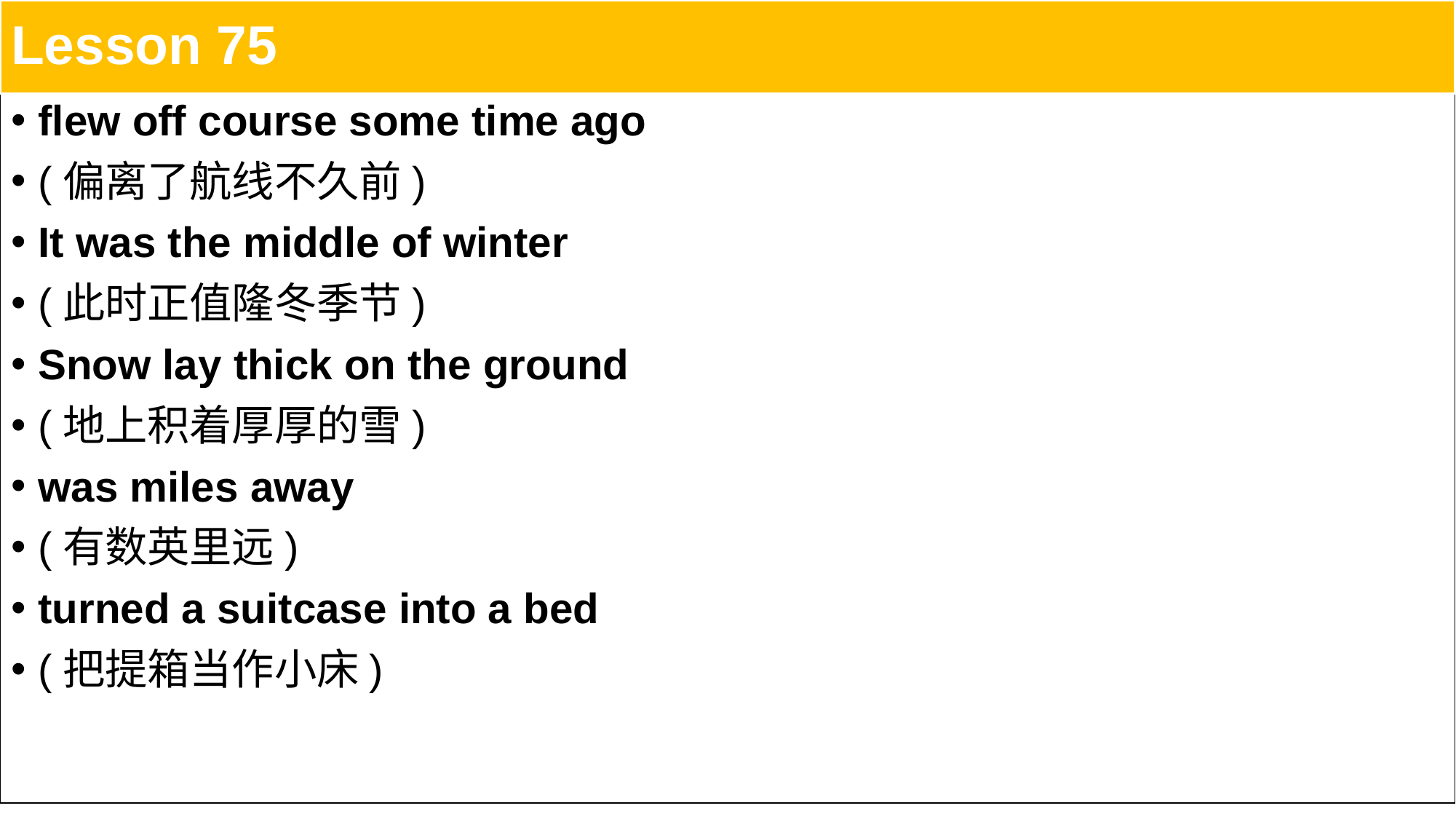

# Lesson 75
flew off course some time ago
(偏离了航线不久前)
It was the middle of winter
(此时正值隆冬季节)
Snow lay thick on the ground
(地上积着厚厚的雪)
was miles away
(有数英里远)
turned a suitcase into a bed
(把提箱当作小床)